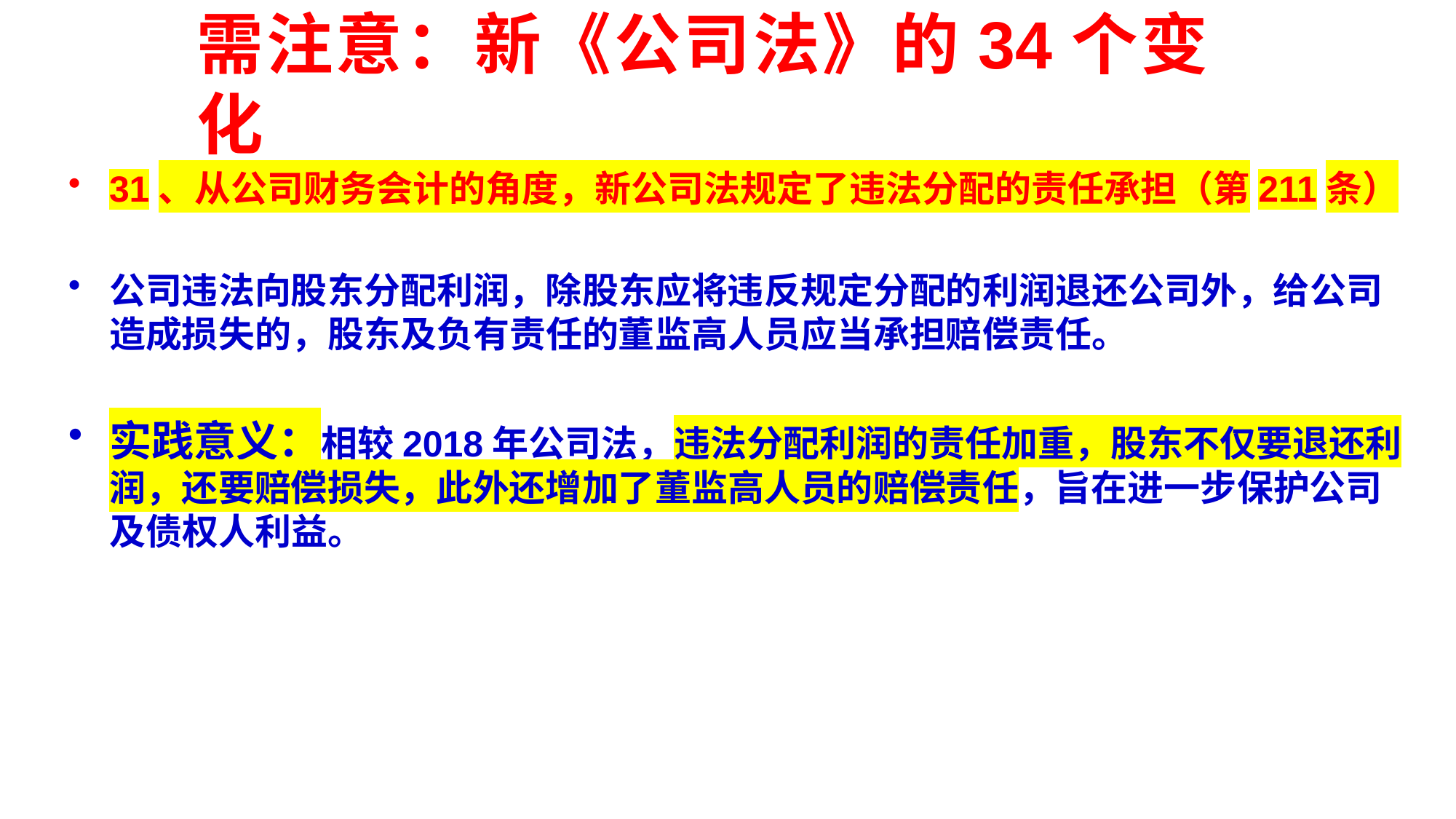

# 需注意：新《公司法》的34个变化
31、从公司财务会计的角度，新公司法规定了违法分配的责任承担（第211条）

公司违法向股东分配利润，除股东应将违反规定分配的利润退还公司外，给公司造成损失的，股东及负有责任的董监高人员应当承担赔偿责任。

实践意义：相较2018年公司法，违法分配利润的责任加重，股东不仅要退还利润，还要赔偿损失，此外还增加了董监高人员的赔偿责任，旨在进一步保护公司及债权人利益。